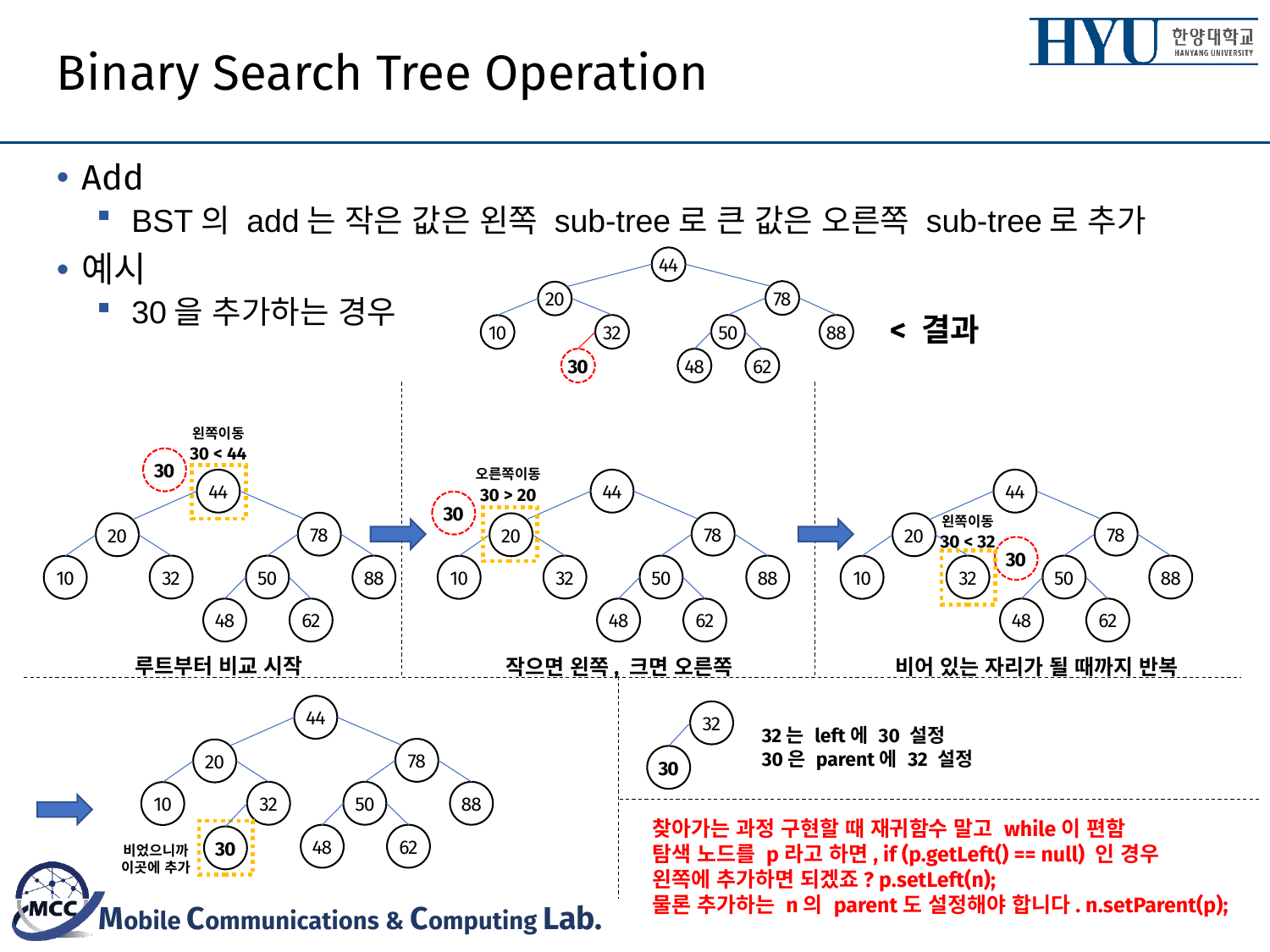

# Binary Search Tree Operation

Add
BST의 add는 작은 값은 왼쪽 sub-tree로 큰 값은 오른쪽 sub-tree로 추가
예시
30을 추가하는 경우
44
78
20
32
50
88
10
48
62
30
< 결과
왼쪽이동
30 < 44
30

44
78
20
32
50
88
10
48
62
오른쪽이동
30 > 20
44
78
20
32
50
88
10
48
62
30

44
78
20
32
50
88
10
48
62
왼쪽이동
30 < 32
30

루트부터 비교 시작
작으면 왼쪽, 크면 오른쪽
비어 있는 자리가 될 때까지 반복
44
78
20
32
50
88
10
48
62

30
비었으니까
이곳에 추가
32
32는 left에 30 설정
30은 parent에 32 설정
30

찾아가는 과정 구현할 때 재귀함수 말고 while이 편함
탐색 노드를 p라고 하면, if (p.getLeft() == null) 인 경우
왼쪽에 추가하면 되겠죠? p.setLeft(n);
물론 추가하는 n의 parent도 설정해야 합니다. n.setParent(p);